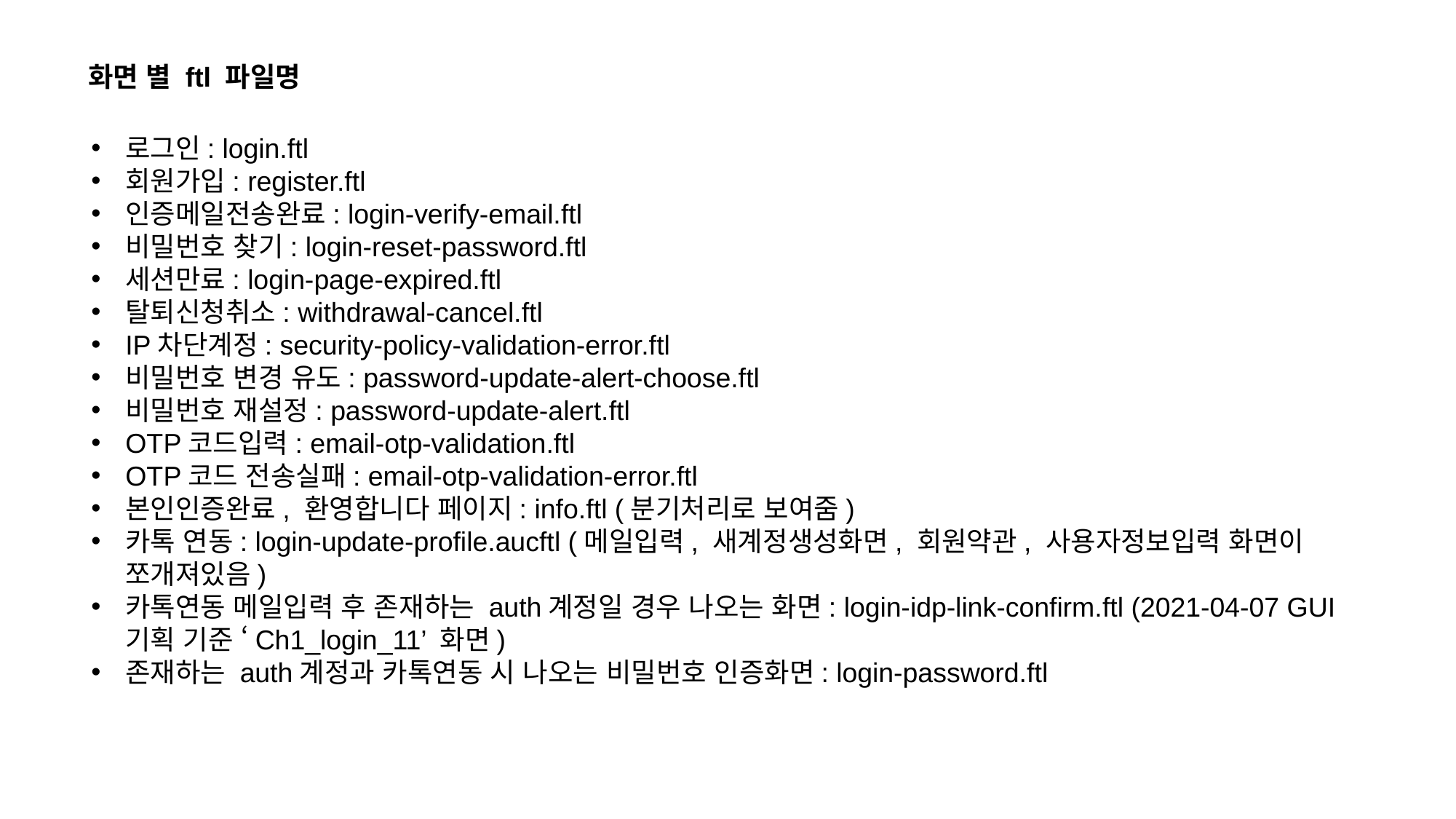

화면 별 ftl 파일명
로그인: login.ftl
회원가입: register.ftl
인증메일전송완료: login-verify-email.ftl
비밀번호 찾기: login-reset-password.ftl
세션만료: login-page-expired.ftl
탈퇴신청취소: withdrawal-cancel.ftl
IP차단계정: security-policy-validation-error.ftl
비밀번호 변경 유도: password-update-alert-choose.ftl
비밀번호 재설정: password-update-alert.ftl
OTP코드입력: email-otp-validation.ftl
OTP코드 전송실패: email-otp-validation-error.ftl
본인인증완료, 환영합니다 페이지: info.ftl (분기처리로 보여줌)
카톡 연동: login-update-profile.aucftl (메일입력, 새계정생성화면, 회원약관, 사용자정보입력 화면이 쪼개져있음)
카톡연동 메일입력 후 존재하는 auth계정일 경우 나오는 화면: login-idp-link-confirm.ftl (2021-04-07 GUI기획 기준 ‘Ch1_login_11’ 화면)
존재하는 auth계정과 카톡연동 시 나오는 비밀번호 인증화면: login-password.ftl